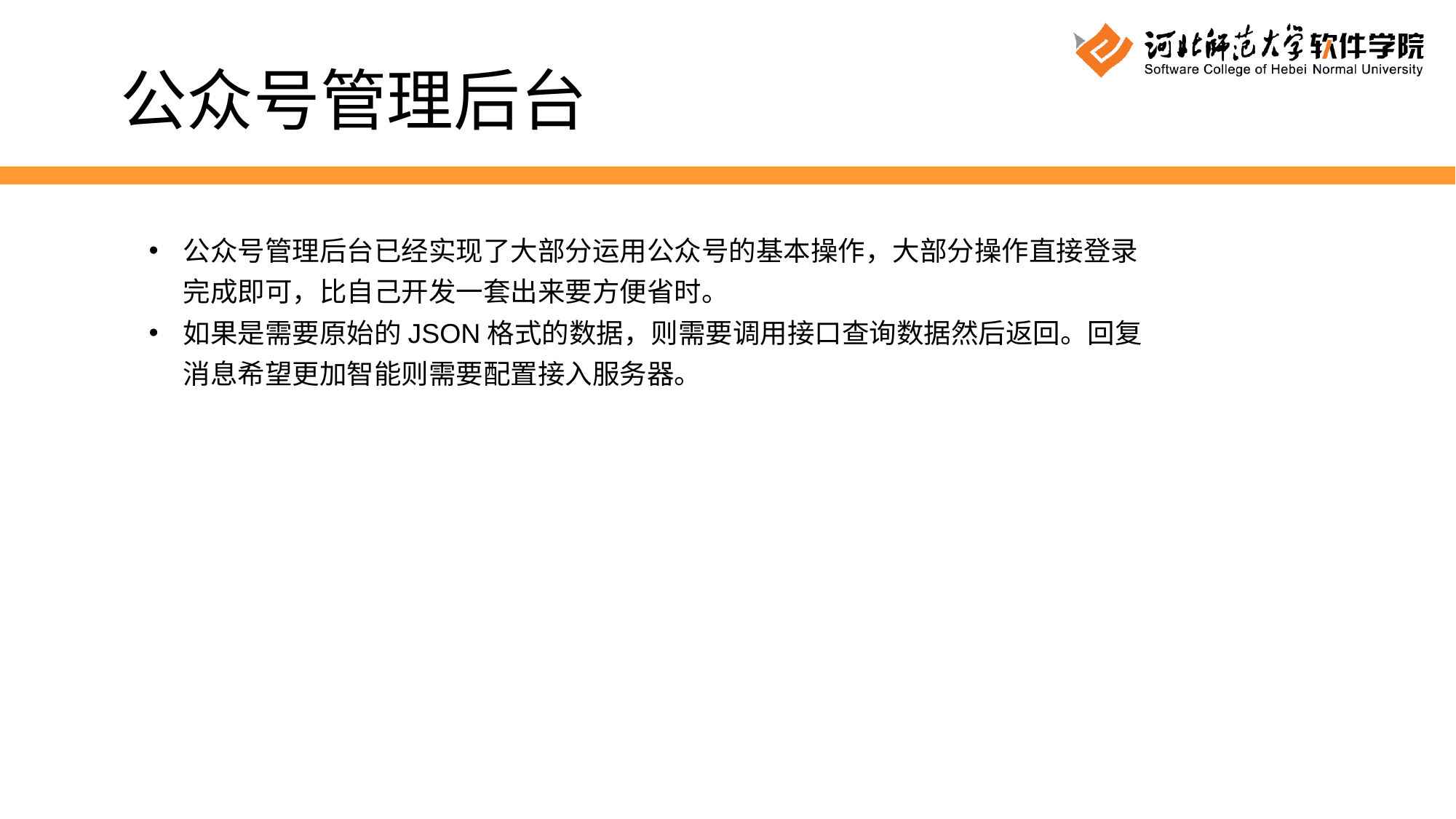

公众号管理后台
公众号管理后台已经实现了大部分运用公众号的基本操作，大部分操作直接登录完成即可，比自己开发一套出来要方便省时。
如果是需要原始的JSON格式的数据，则需要调用接口查询数据然后返回。回复消息希望更加智能则需要配置接入服务器。